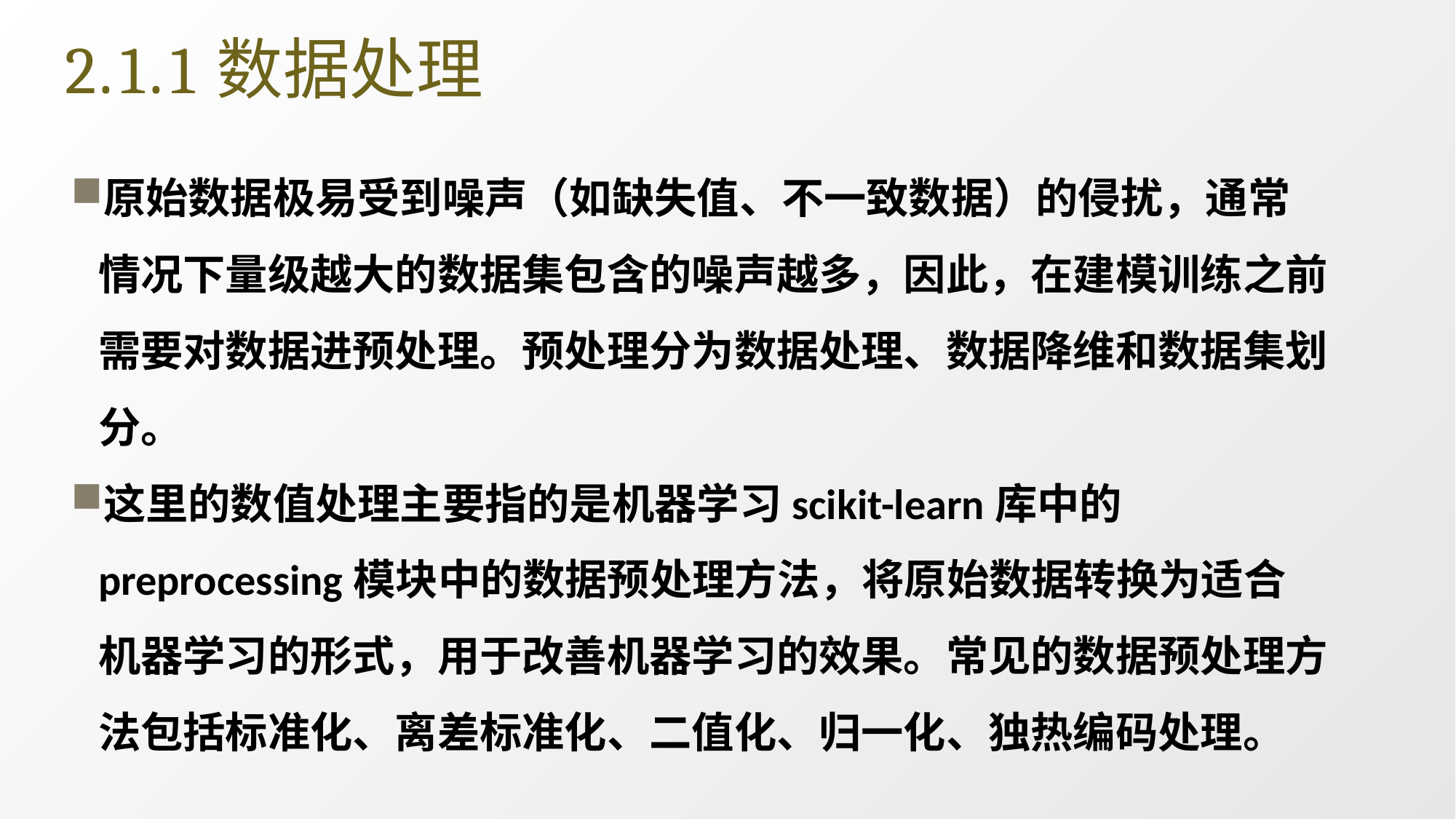

# 2.1.1数据处理
原始数据极易受到噪声（如缺失值、不一致数据）的侵扰，通常情况下量级越大的数据集包含的噪声越多，因此，在建模训练之前需要对数据进预处理。预处理分为数据处理、数据降维和数据集划分。
这里的数值处理主要指的是机器学习scikit-learn库中的preprocessing模块中的数据预处理方法，将原始数据转换为适合机器学习的形式，用于改善机器学习的效果。常见的数据预处理方法包括标准化、离差标准化、二值化、归一化、独热编码处理。